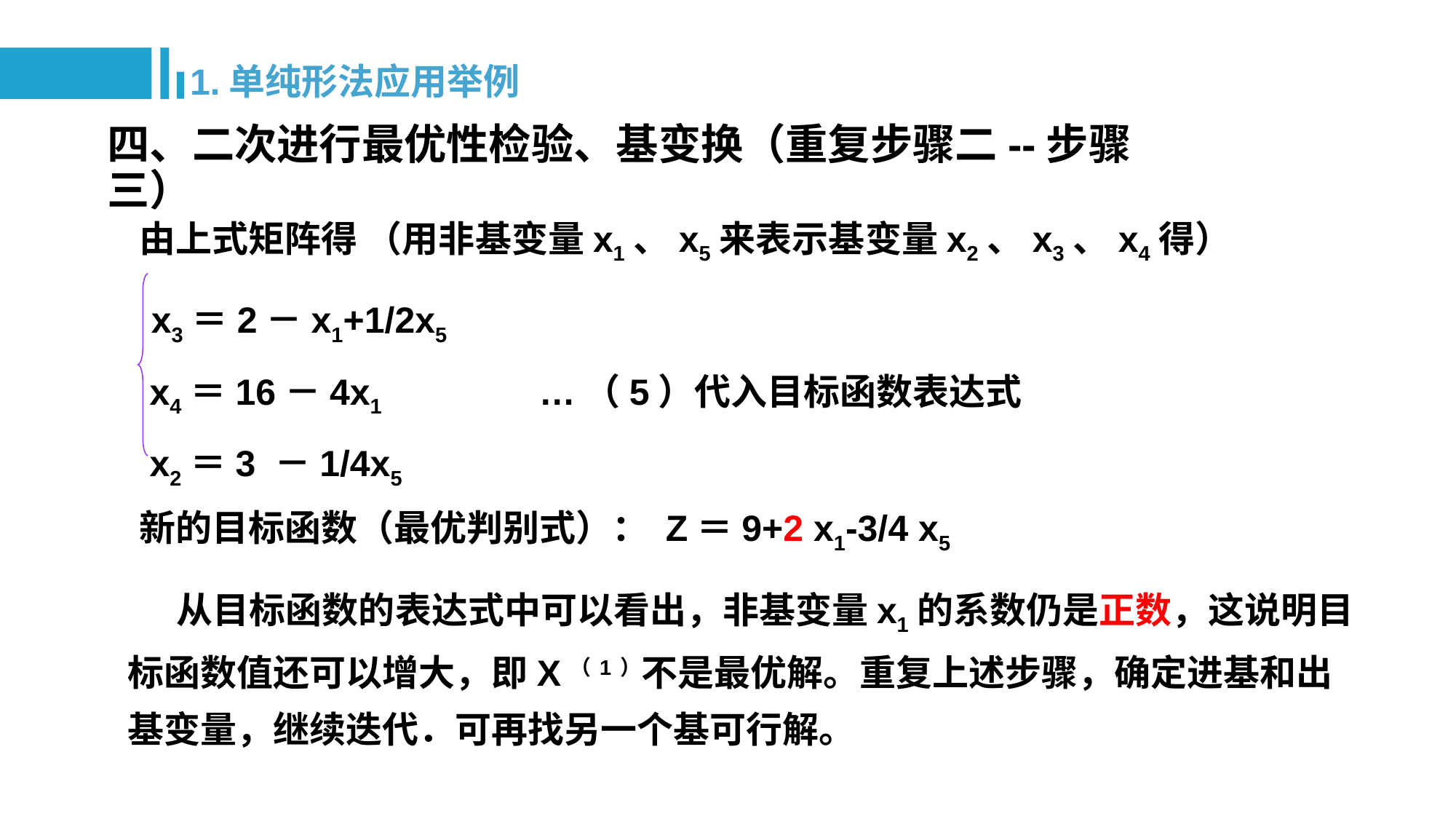

1.单纯形法应用举例

四、二次进行最优性检验、基变换（重复步骤二--步骤三）
由上式矩阵得 （用非基变量x1、x5来表示基变量x2、x3、x4得）
 x3＝2－x1+1/2x5
 x4＝16－4x1                           …（5）代入目标函数表达式
 x2＝3 －1/4x5
新的目标函数（最优判别式）： Z＝9+2 x1-3/4 x5

    从目标函数的表达式中可以看出，非基变量x1的系数仍是正数，这说明目标函数值还可以增大，即X（1）不是最优解。重复上述步骤，确定进基和出基变量，继续迭代．可再找另一个基可行解。